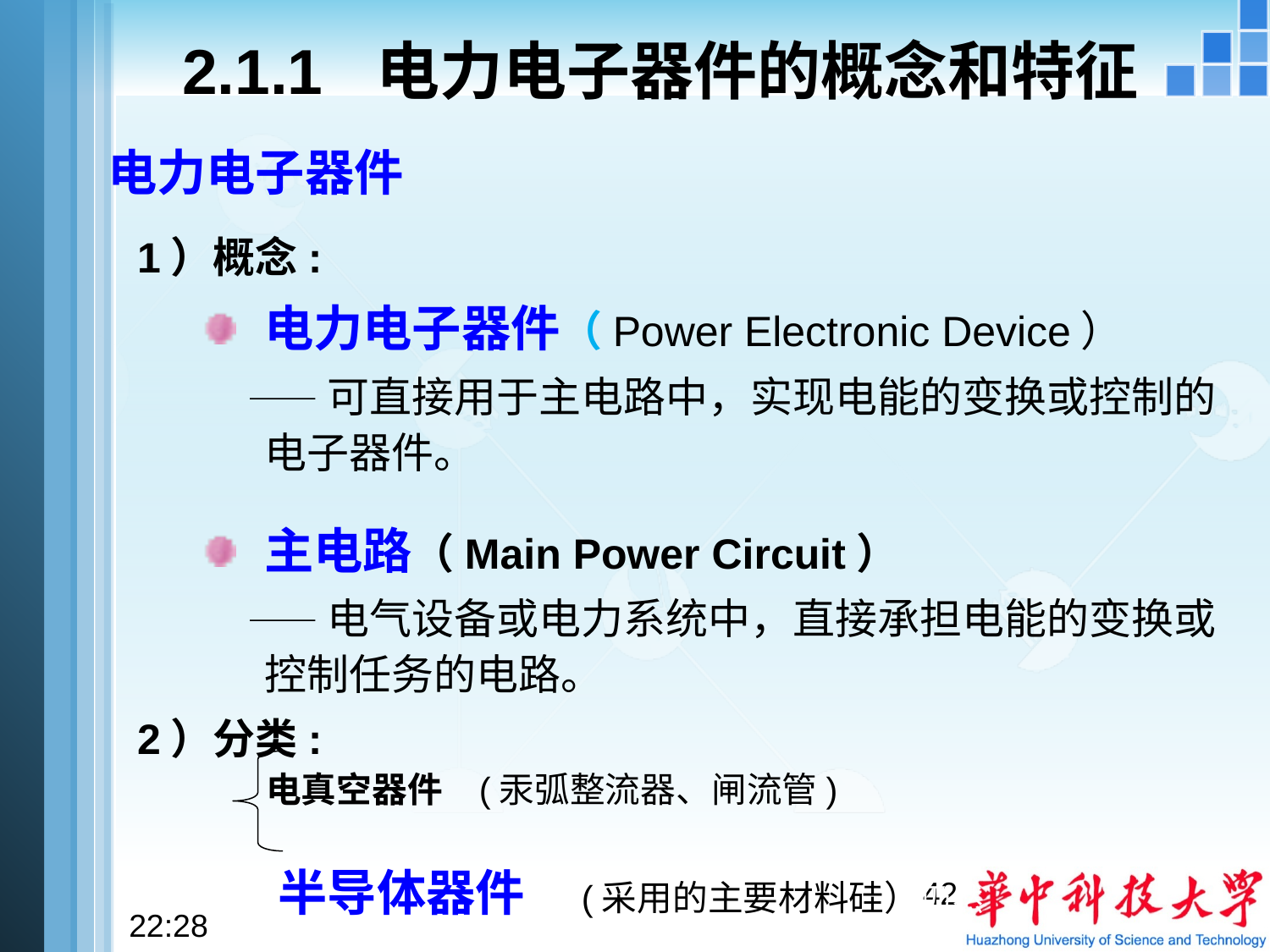

# 2.1.1 电力电子器件的概念和特征
电力电子器件
1）概念:
电力电子器件（Power Electronic Device）
      ——可直接用于主电路中，实现电能的变换或控制的电子器件。

主电路（Main Power Circuit）
      ——电气设备或电力系统中，直接承担电能的变换或控制任务的电路。
2）分类:
        电真空器件    (汞弧整流器、闸流管)

        半导体器件    (采用的主要材料硅）仍然

42
22:28